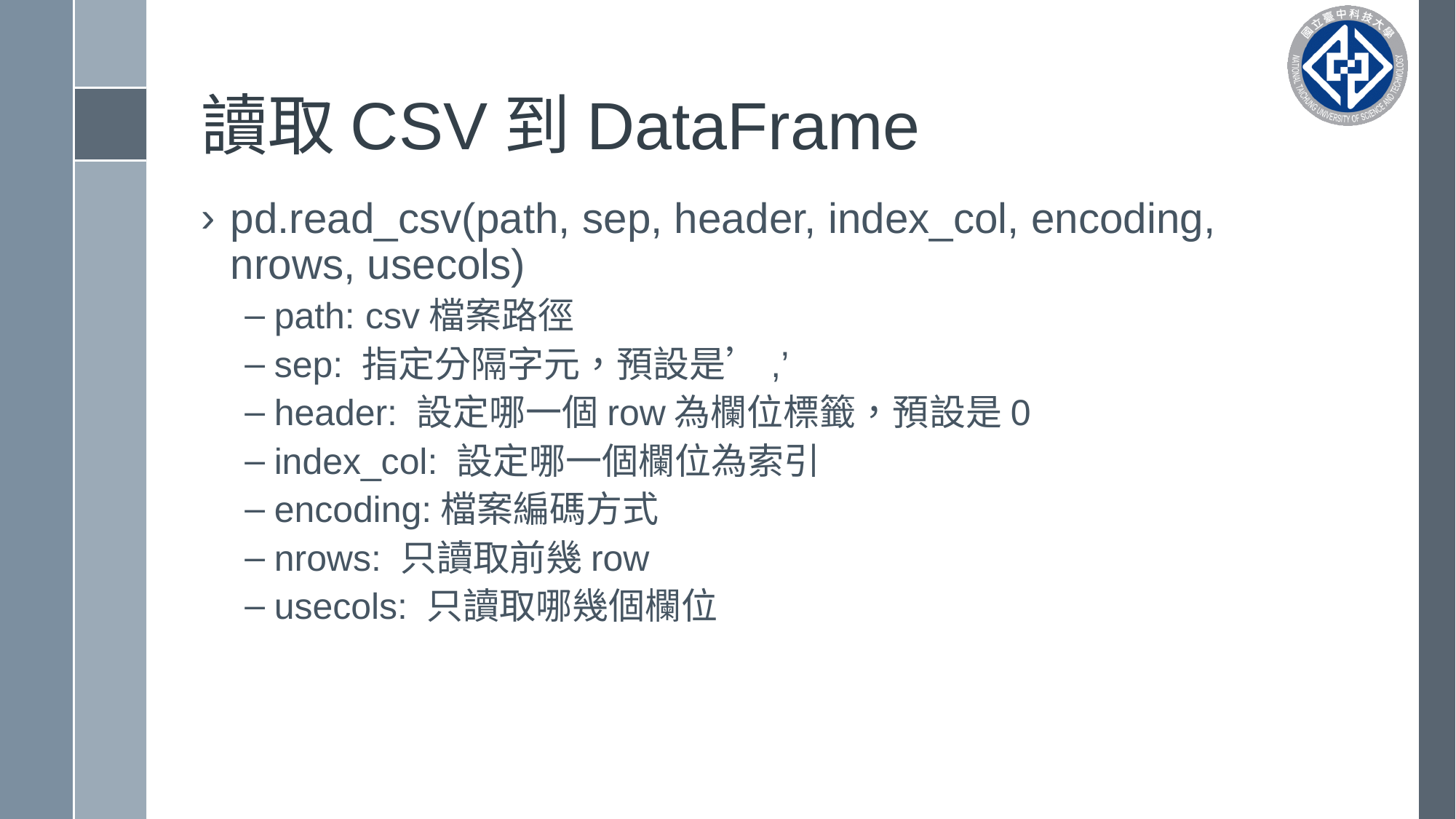

# 讀取CSV到DataFrame
pd.read_csv(path, sep, header, index_col, encoding, nrows, usecols)
path: csv檔案路徑
sep: 指定分隔字元，預設是’,’
header: 設定哪一個row為欄位標籤，預設是0
index_col: 設定哪一個欄位為索引
encoding:檔案編碼方式
nrows: 只讀取前幾row
usecols: 只讀取哪幾個欄位